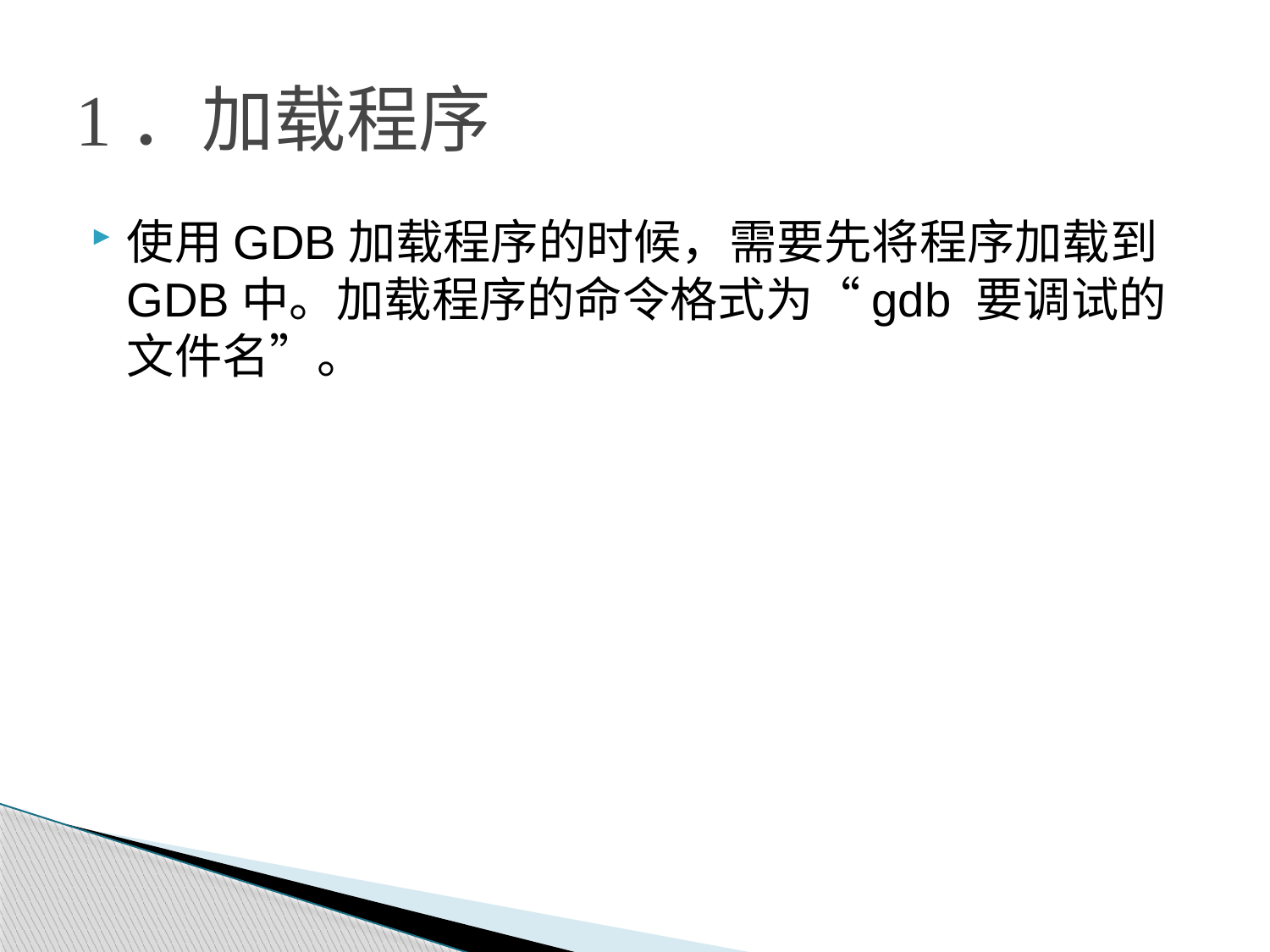

# 1．加载程序
使用GDB加载程序的时候，需要先将程序加载到GDB中。加载程序的命令格式为“gdb 要调试的文件名”。